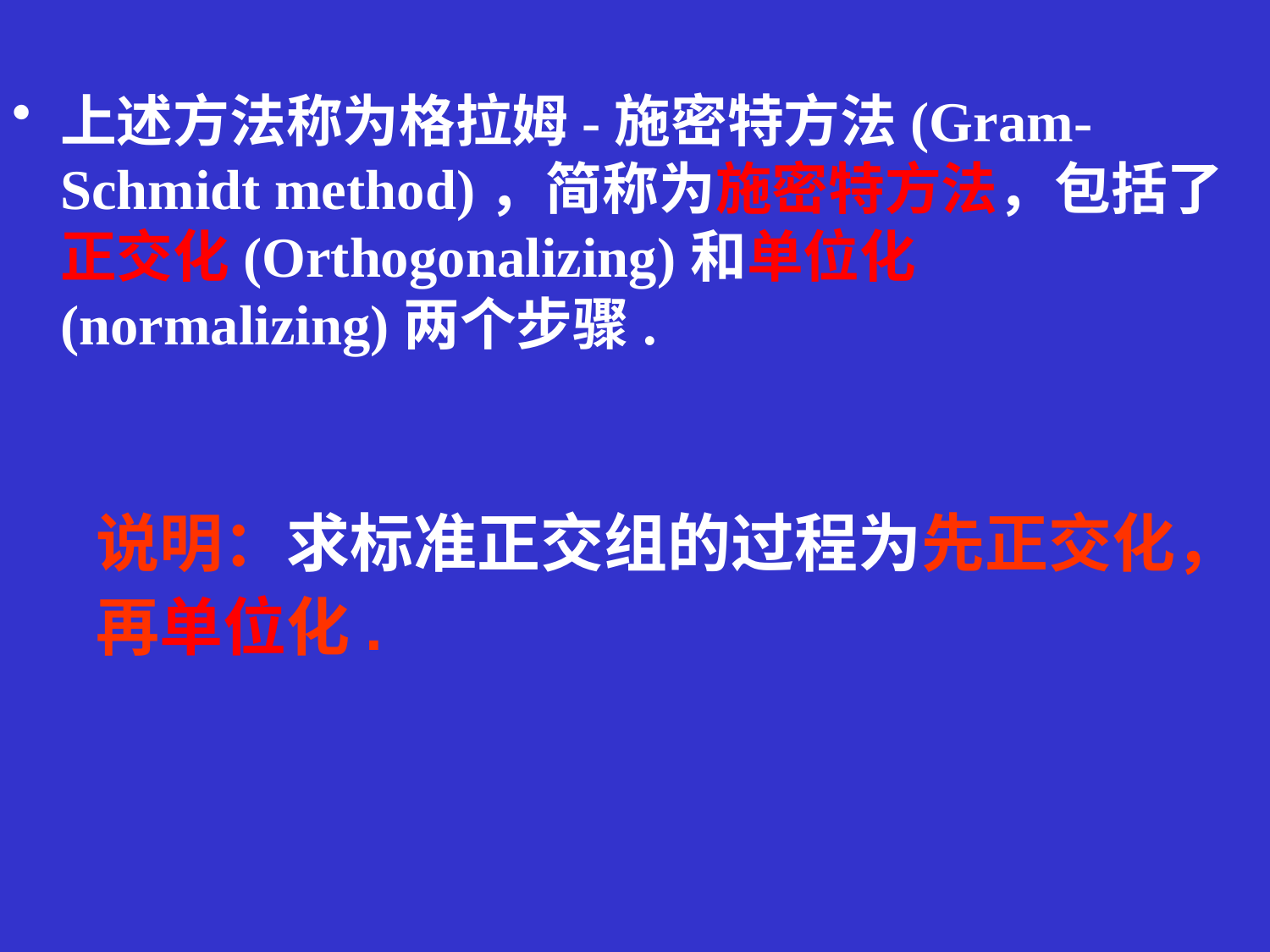

上述方法称为格拉姆-施密特方法(Gram-Schmidt method)，简称为施密特方法，包括了正交化(Orthogonalizing)和单位化(normalizing)两个步骤.

说明：求标准正交组的过程为先正交化，  再单位化.